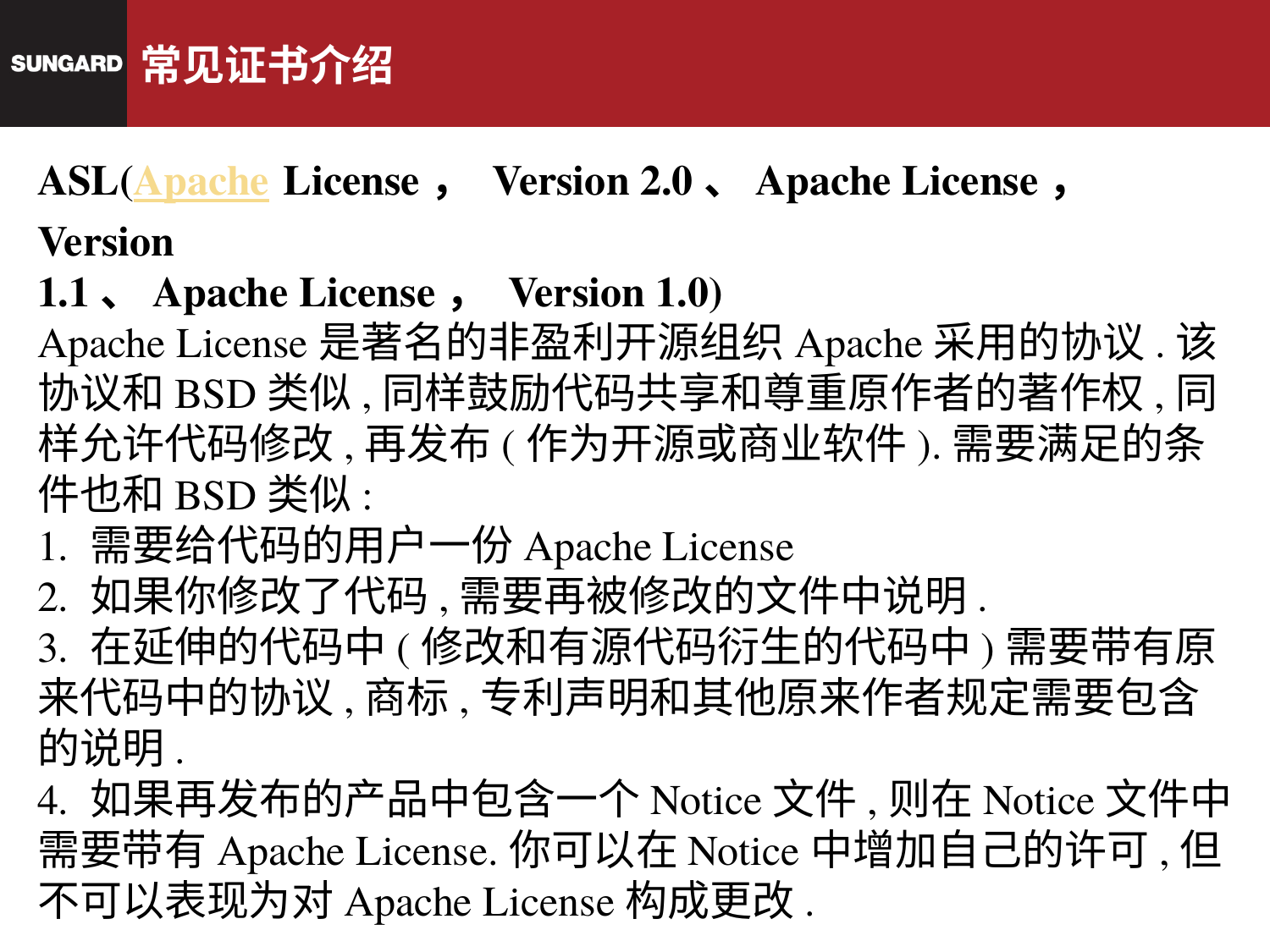

# 常见证书介绍
ASL(Apache License， Version 2.0、Apache License， Version
1.1、Apache License， Version 1.0)
Apache License是著名的非盈利开源组织Apache采用的协议.该协议和BSD类似,同样鼓励代码共享和尊重原作者的著作权,同样允许代码修改,再发布(作为开源或商业软件).需要满足的条件也和BSD类似:
1. 需要给代码的用户一份Apache License
2. 如果你修改了代码,需要再被修改的文件中说明.
3. 在延伸的代码中(修改和有源代码衍生的代码中)需要带有原来代码中的协议,商标,专利声明和其他原来作者规定需要包含的说明.
4. 如果再发布的产品中包含一个Notice文件,则在Notice文件中需要带有Apache License.你可以在Notice中增加自己的许可,但不可以表现为对Apache License构成更改.